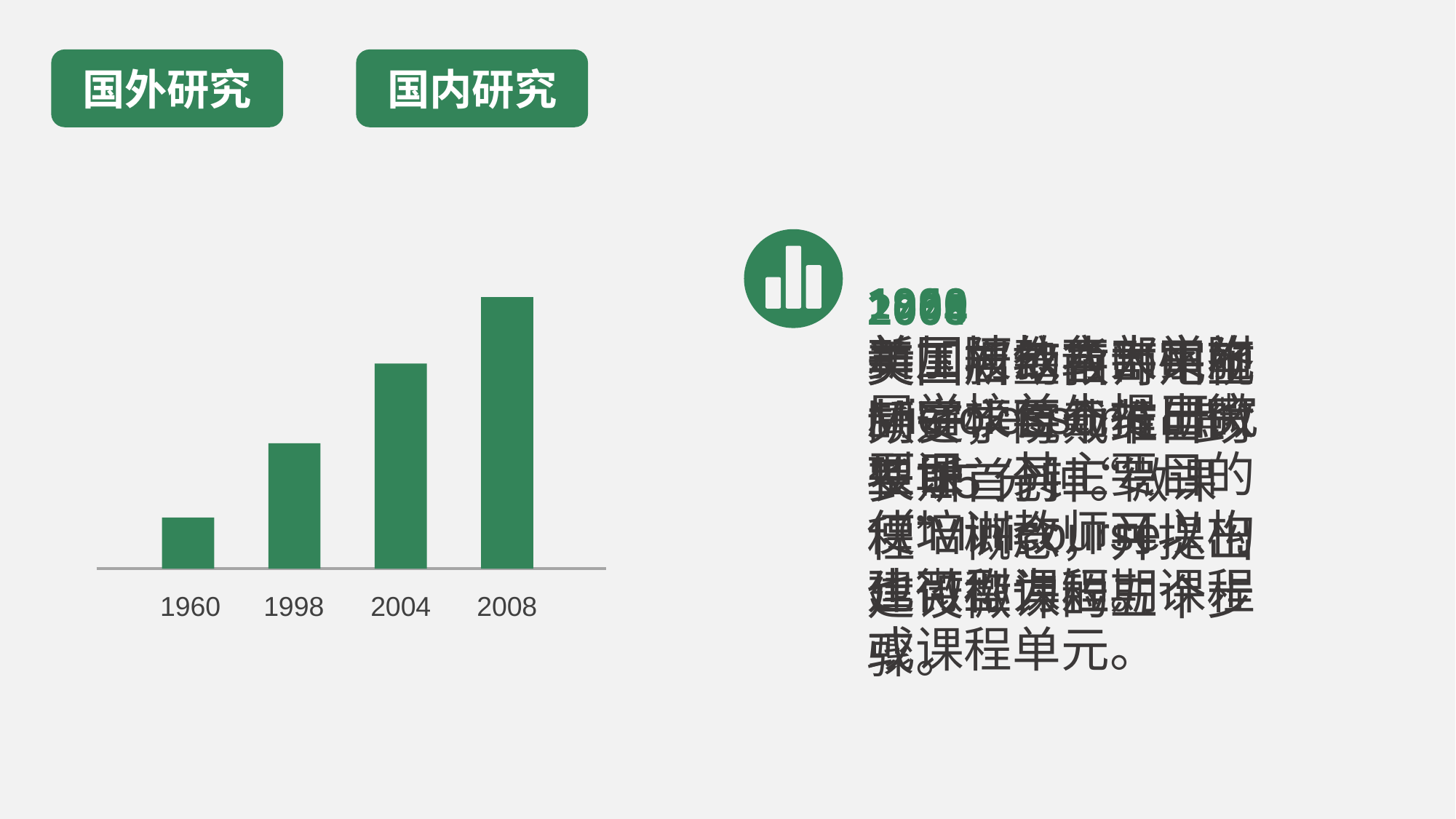

国内研究
国外研究

1998
新加坡教育部实施Microlessons研究项目，其主要目的使培训教师可以构建微型课程。
1960
美国阿依华大学附属学校首先提出微型课（Minicourse）,也可称为短期课程或课程单元。
2004
英国启动教师电视频道，每个节目时长15分钟。
2008
美国新墨西哥州圣胡安学院戴维.彭罗斯首创 “微课程”概念，并提出建设微课的五个步骤。

1960
1998
2004
2008